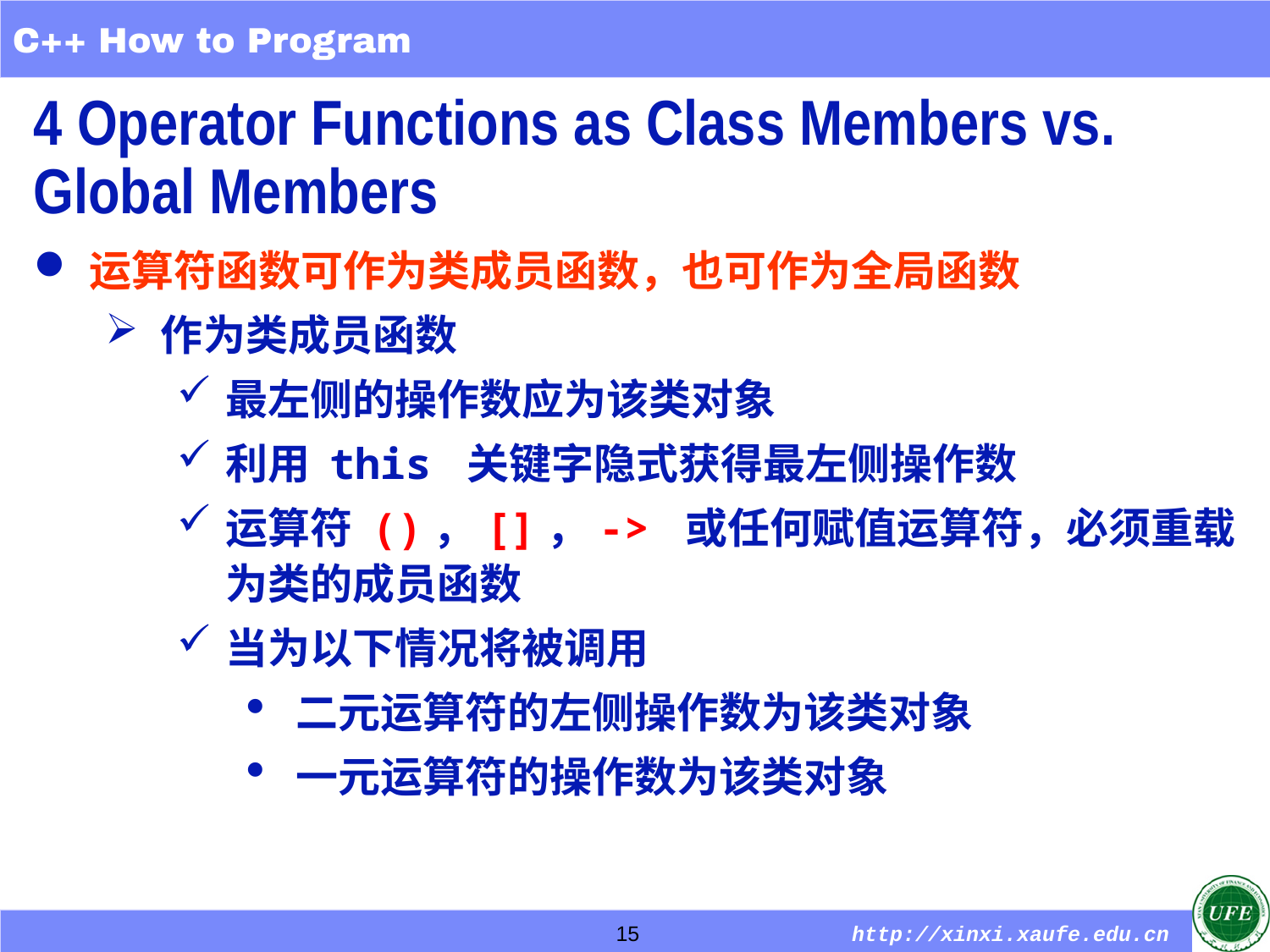

4 Operator Functions as Class Members vs. Global Members
运算符函数可作为类成员函数，也可作为全局函数
作为类成员函数
最左侧的操作数应为该类对象
利用 this 关键字隐式获得最左侧操作数
运算符 ()，[]，-> 或任何赋值运算符，必须重载为类的成员函数
当为以下情况将被调用
二元运算符的左侧操作数为该类对象
一元运算符的操作数为该类对象
15